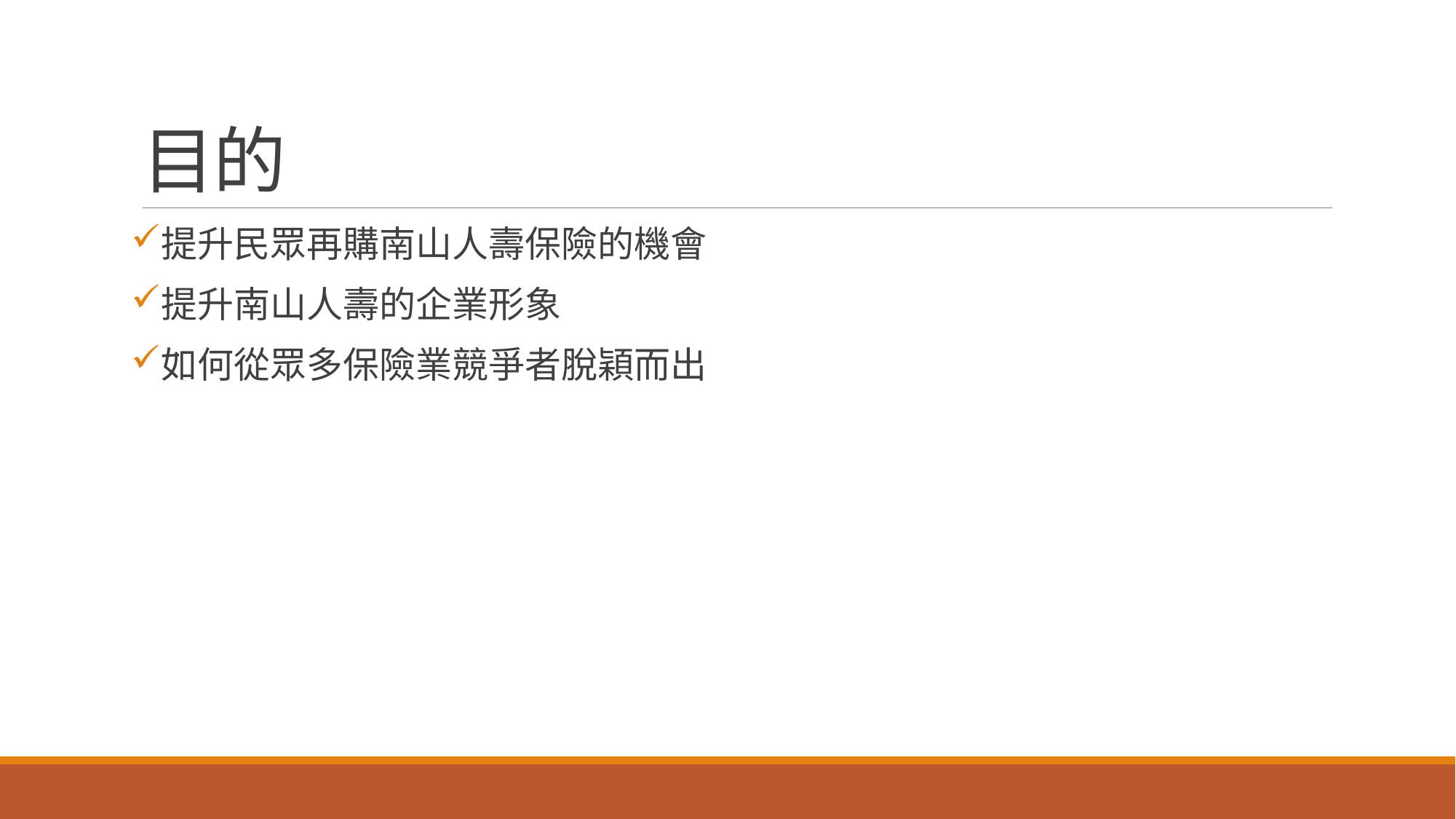

# 目的
提升民眾再購南山人壽保險的機會
提升南山人壽的企業形象
如何從眾多保險業競爭者脫穎而出